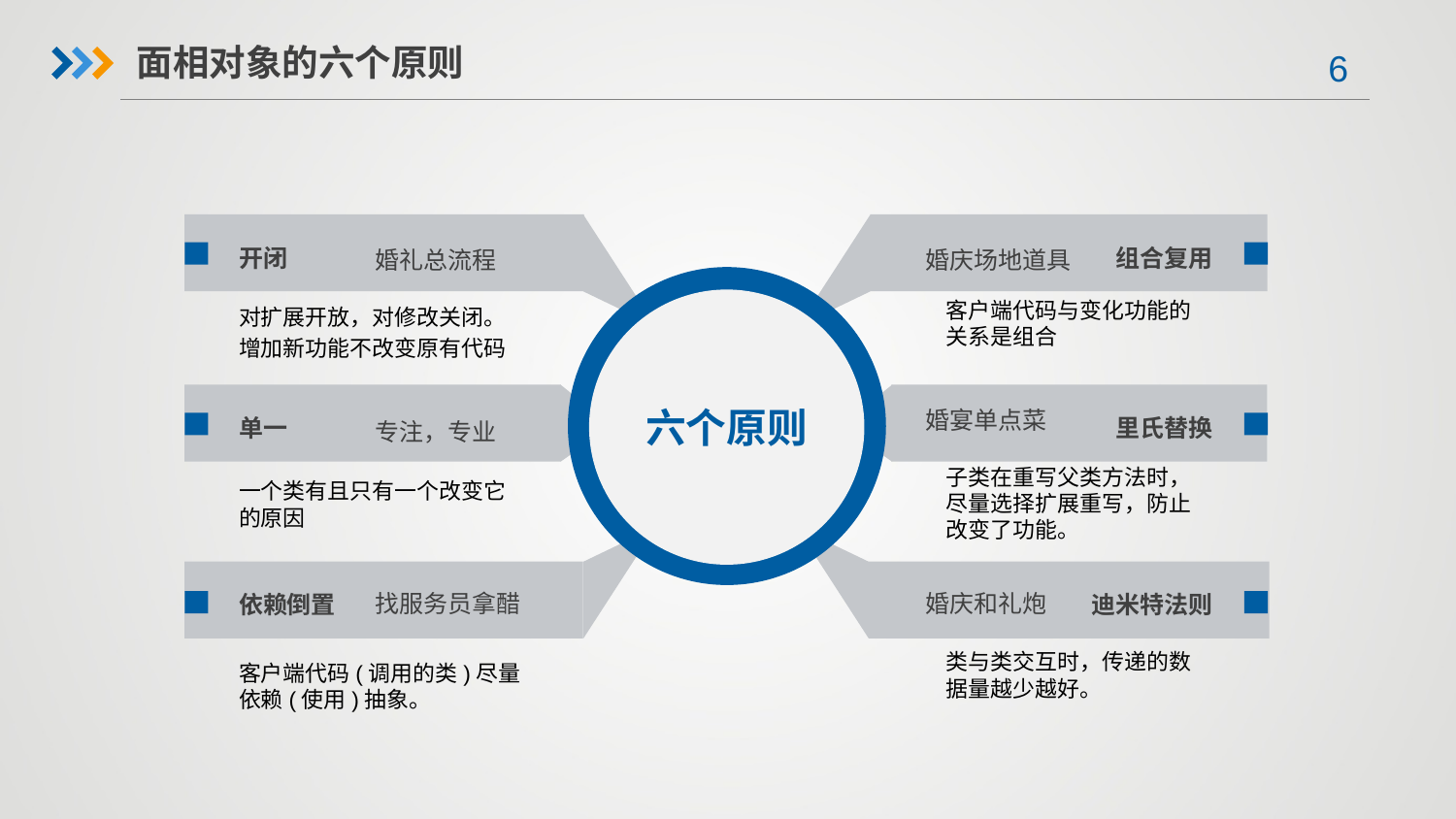

面相对象的六个原则

开闭
组合复用
婚礼总流程
婚庆场地道具

六个原则
对扩展开放，对修改关闭。
增加新功能不改变原有代码
客户端代码与变化功能的关系是组合

婚宴单点菜
单一
里氏替换
专注，专业

一个类有且只有一个改变它的原因
子类在重写父类方法时，尽量选择扩展重写，防止改变了功能。

找服务员拿醋
婚庆和礼炮
依赖倒置
迪米特法则

类与类交互时，传递的数据量越少越好。
客户端代码(调用的类)尽量依赖(使用)抽象。